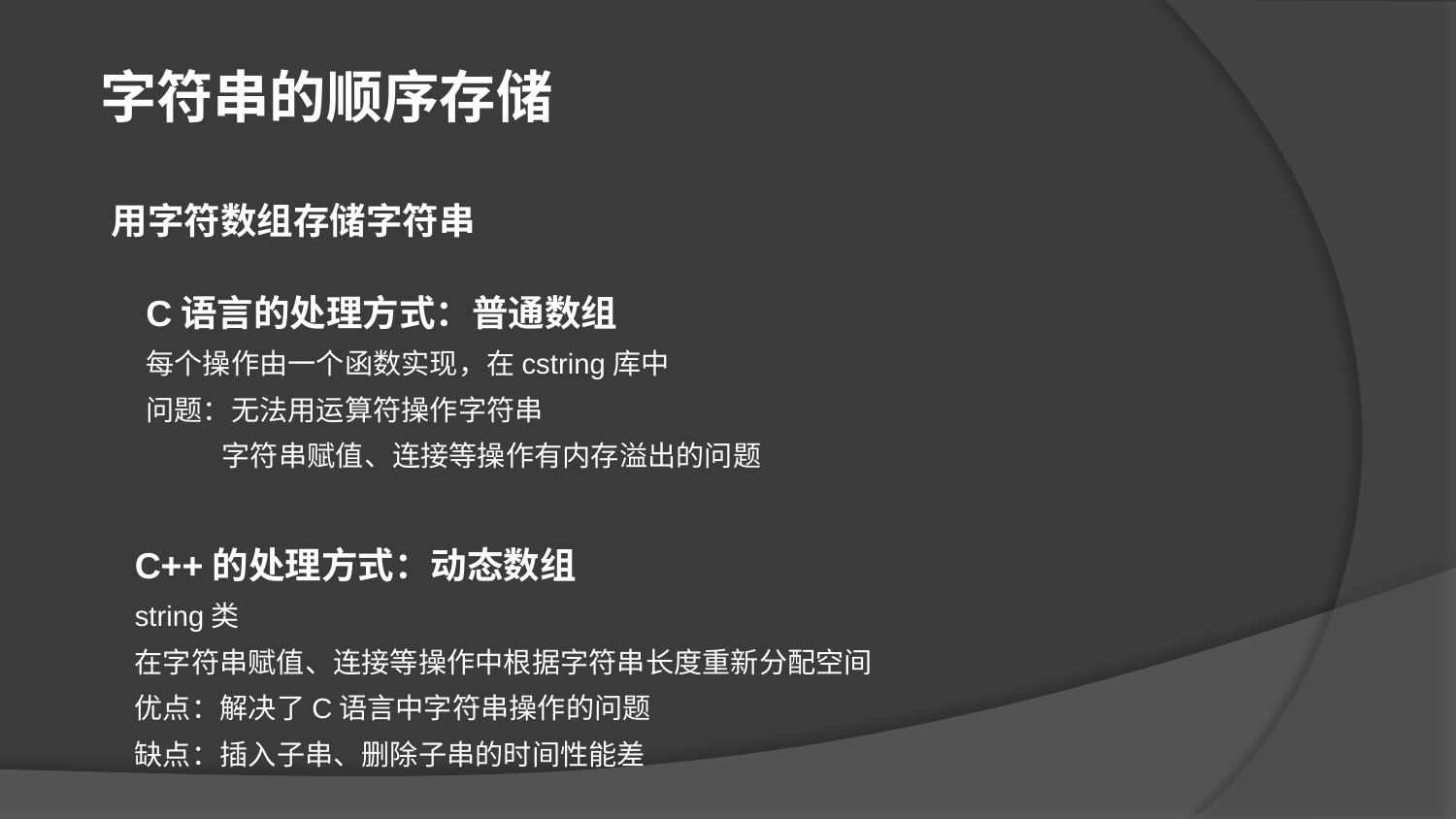

字符串的顺序存储
用字符数组存储字符串
C语言的处理方式：普通数组
每个操作由一个函数实现，在cstring库中
问题：无法用运算符操作字符串
           字符串赋值、连接等操作有内存溢出的问题
C++的处理方式：动态数组
string类
在字符串赋值、连接等操作中根据字符串长度重新分配空间
优点：解决了C语言中字符串操作的问题
缺点：插入子串、删除子串的时间性能差